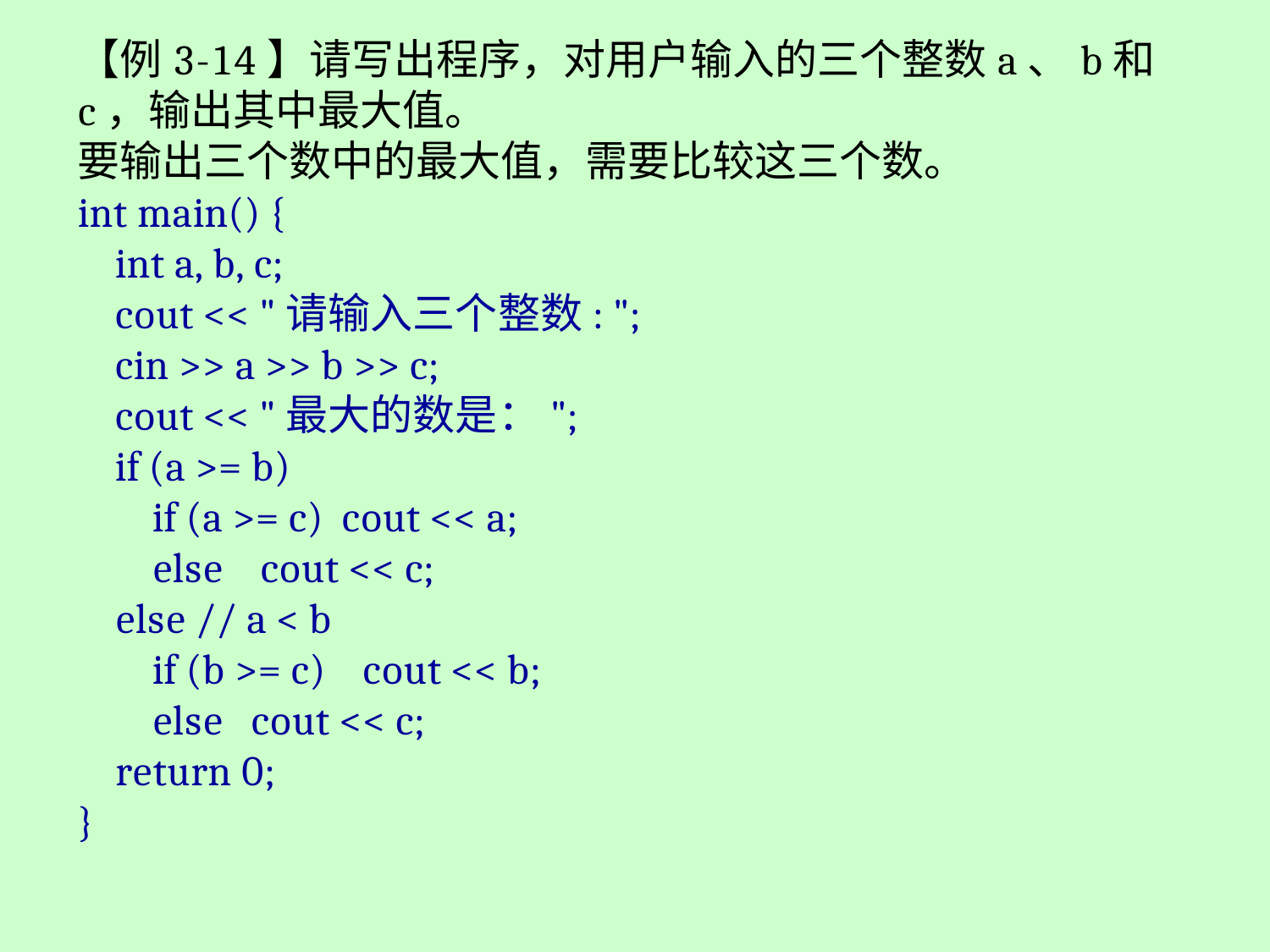

【例3-14】请写出程序，对用户输入的三个整数a、b和c，输出其中最大值。
要输出三个数中的最大值，需要比较这三个数。
int main() {
    int a, b, c;
    cout << "请输入三个整数: ";
    cin >> a >> b >> c;
    cout << "最大的数是：";
    if (a >= b)
        if (a >= c)  cout << a;
        else    cout << c;
    else // a < b
        if (b >= c)    cout << b;
        else   cout << c;
    return 0;
}
28